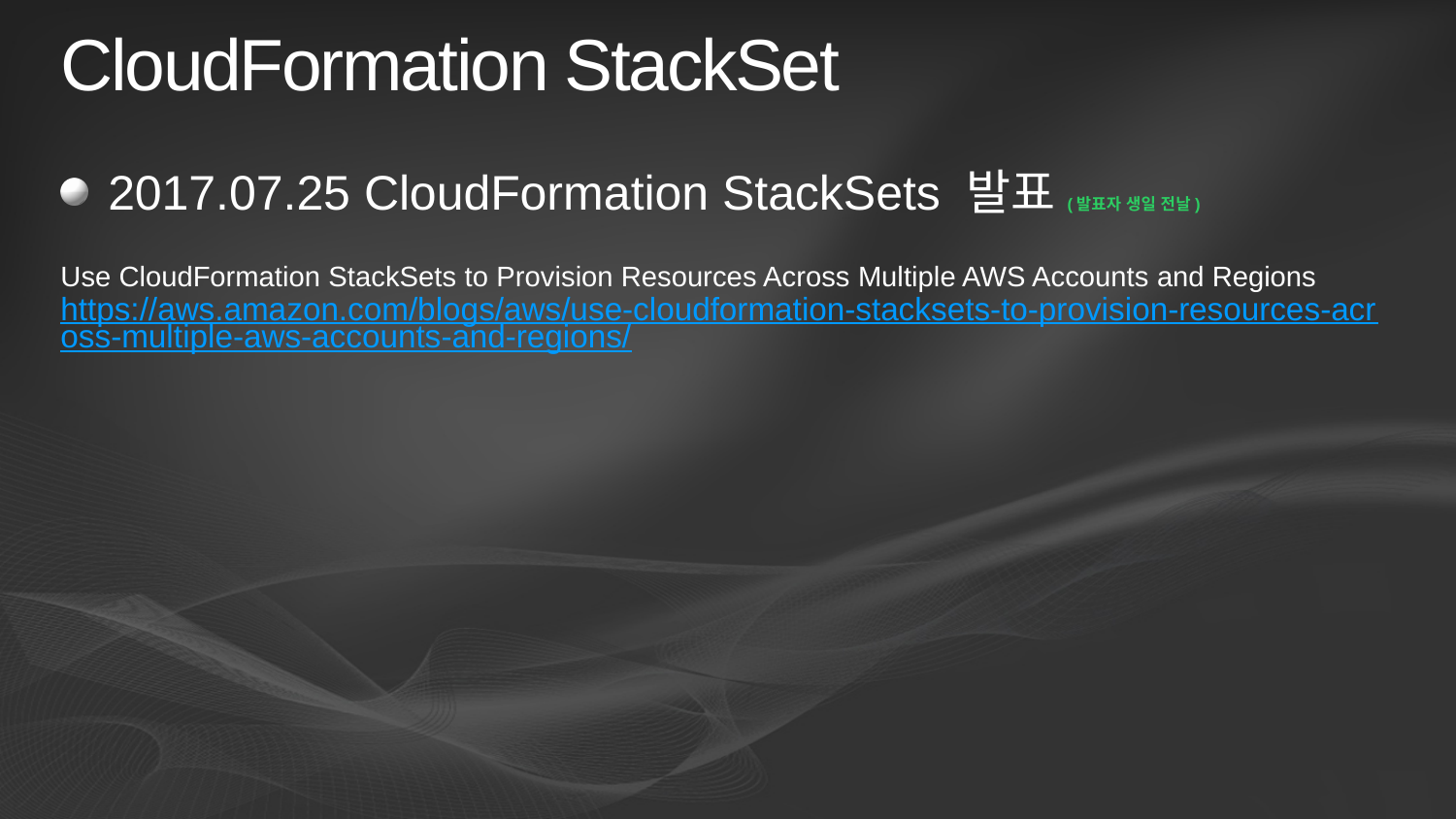

# CloudFormation StackSet
2017.07.25 CloudFormation StackSets 발표 (발표자 생일 전날)
Use CloudFormation StackSets to Provision Resources Across Multiple AWS Accounts and Regions
https://aws.amazon.com/blogs/aws/use-cloudformation-stacksets-to-provision-resources-across-multiple-aws-accounts-and-regions/